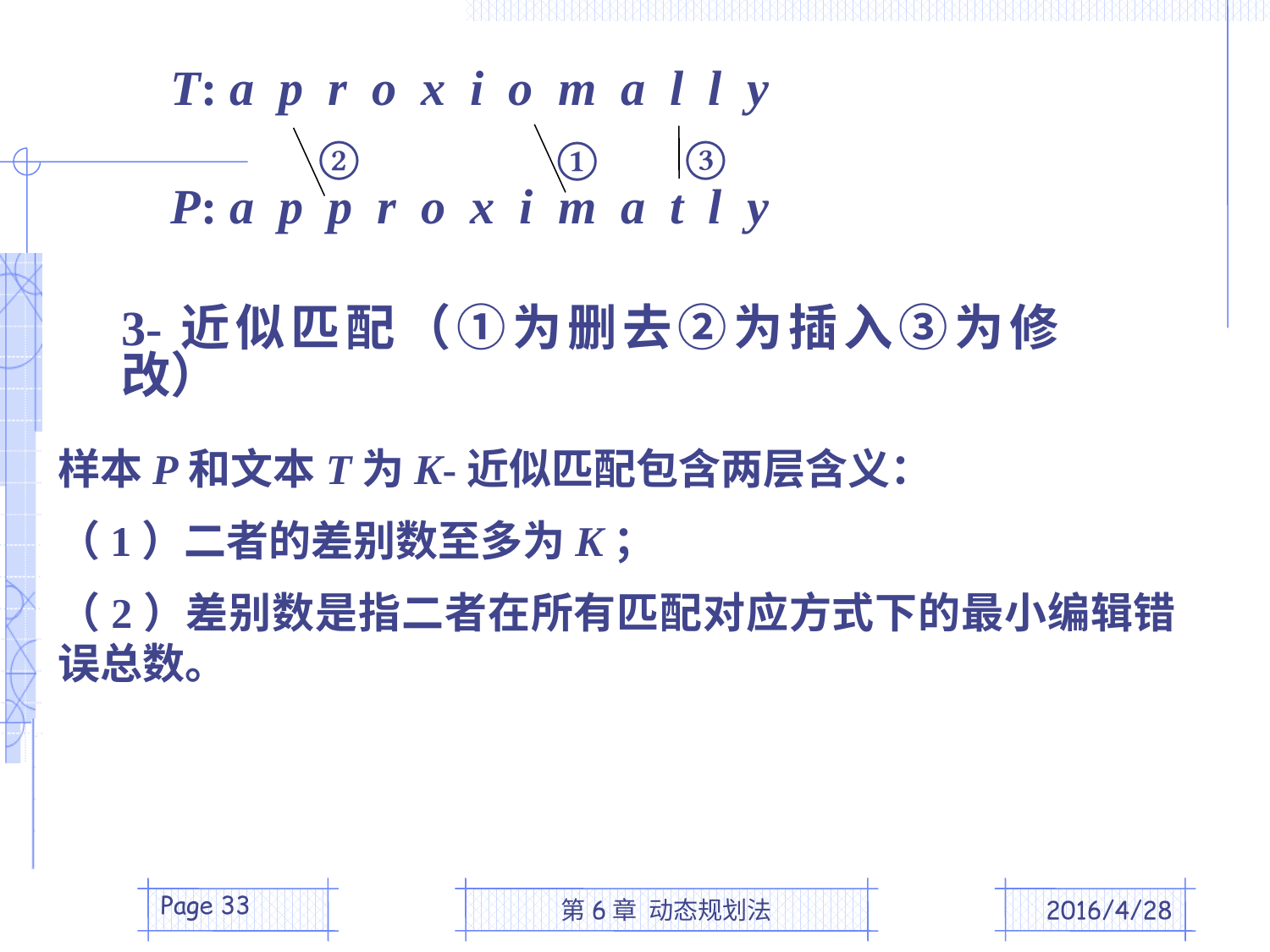

T: a  p  r  o  x  i  o  m  a  l  l  y

    P: a  p  p  r  o  x  i  m  a  t  l  y

3-近似匹配（①为删去②为插入③为修改）

③
②
①
样本P和文本T为K-近似匹配包含两层含义：
（1）二者的差别数至多为K；
（2）差别数是指二者在所有匹配对应方式下的最小编辑错误总数。

Page 33
第6章  动态规划法
2016/4/28